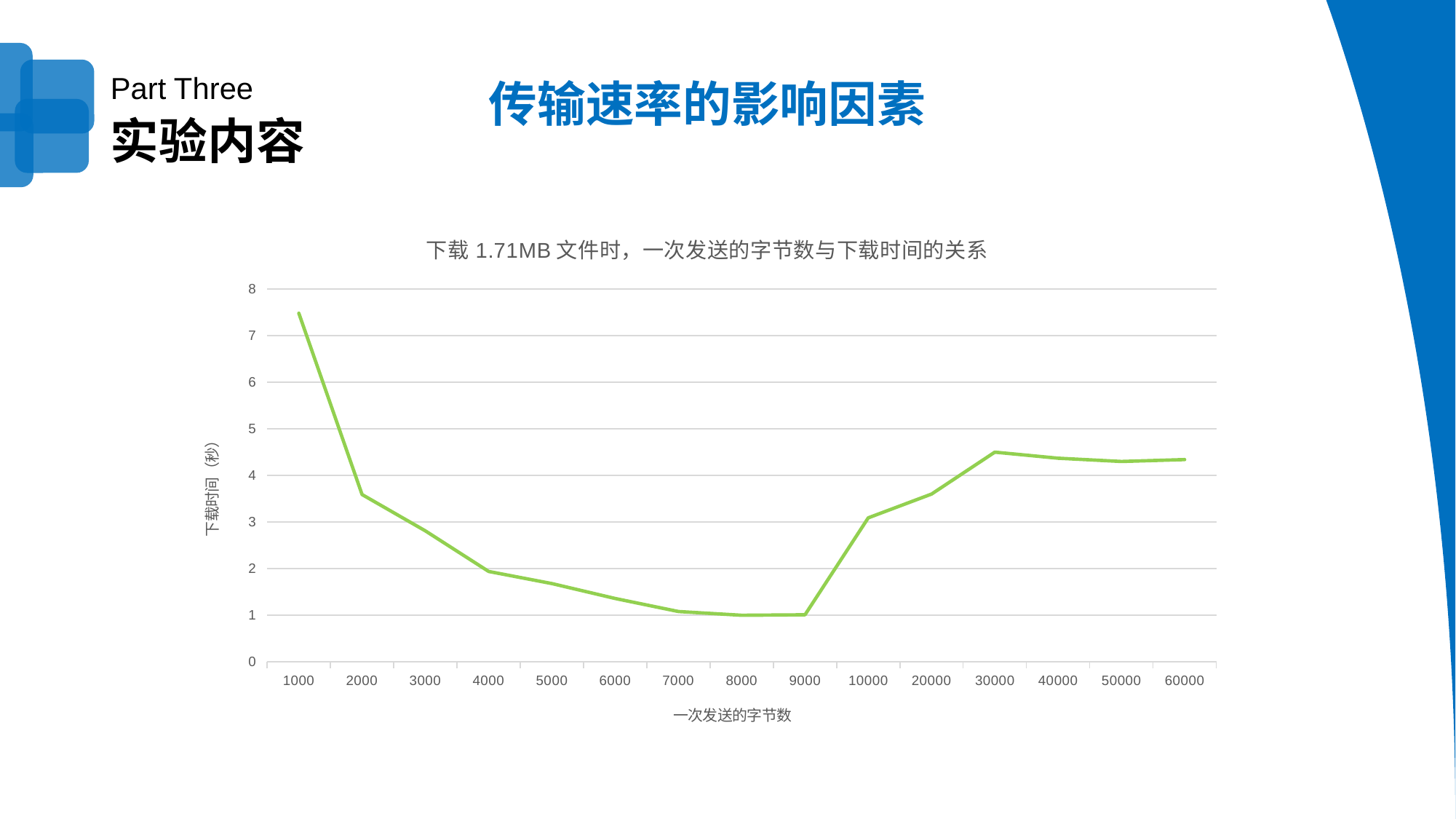

Part Three
传输速率的影响因素
实验内容

### Chart: 下载1.71MB文件时，一次发送的字节数与下载时间的关系

| Category |  |
|---|---|
| 1000 | 7.48 |
| 2000 | 3.59 |
| 3000 | 2.81 |
| 4000 | 1.94 |
| 5000 | 1.68 |
| 6000 | 1.36 |
| 7000 | 1.08 |
| 8000 | 1.0 |
| 9000 | 1.01 |
| 10000 | 3.09 |
| 20000 | 3.6 |
| 30000 | 4.5 |
| 40000 | 4.37 |
| 50000 | 4.3 |
| 60000 | 4.34 |